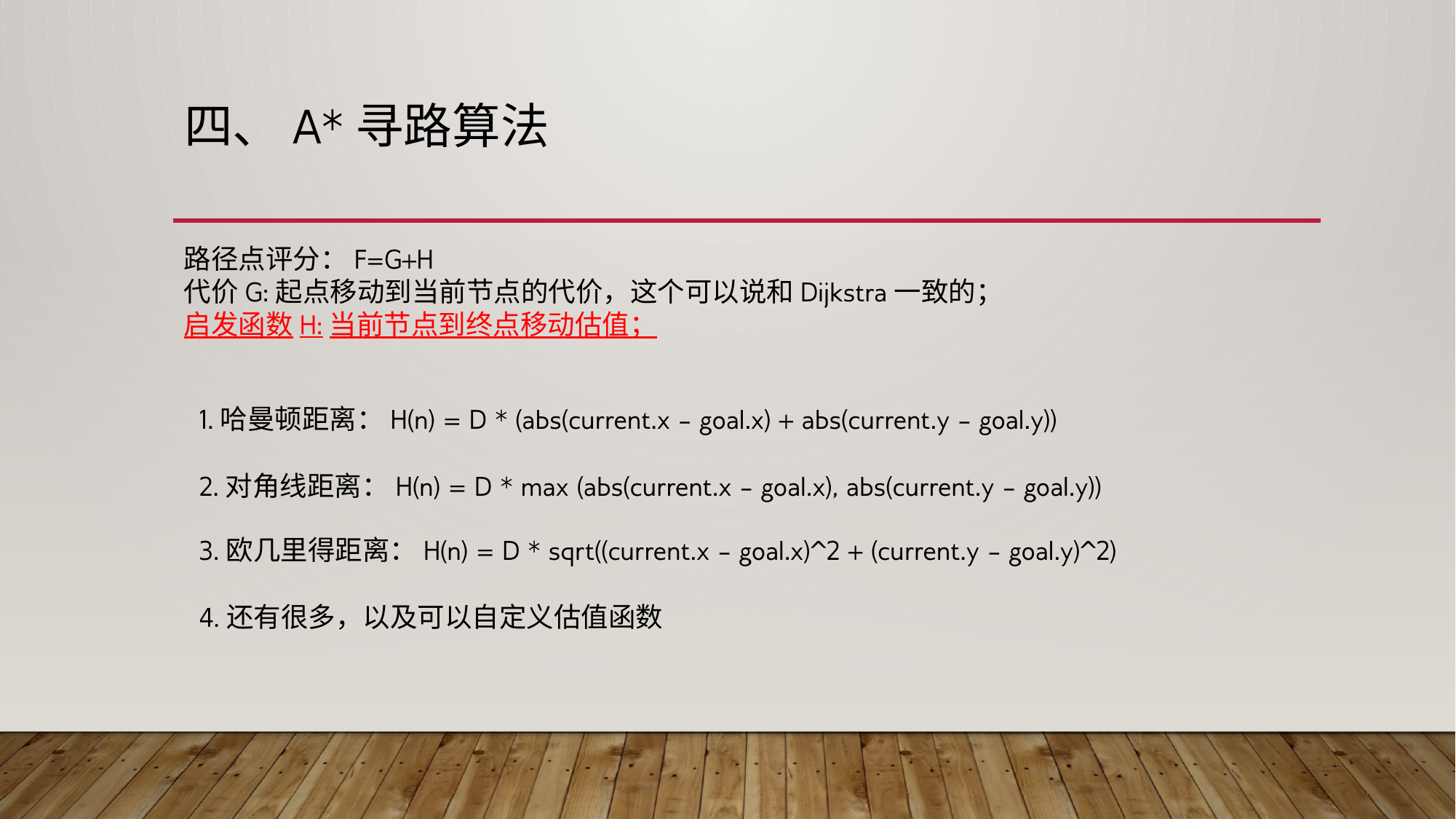

# 四、A*寻路算法
路径点评分：F=G+H
代价G:起点移动到当前节点的代价，这个可以说和Dijkstra一致的；
启发函数H:当前节点到终点移动估值；
1.哈曼顿距离：H(n) = D * (abs(current.x – goal.x) + abs(current.y – goal.y))
2.对角线距离：H(n) = D * max (abs(current.x – goal.x), abs(current.y – goal.y))
3.欧几里得距离：H(n) = D * sqrt((current.x – goal.x)^2 + (current.y – goal.y)^2)
4.还有很多，以及可以自定义估值函数